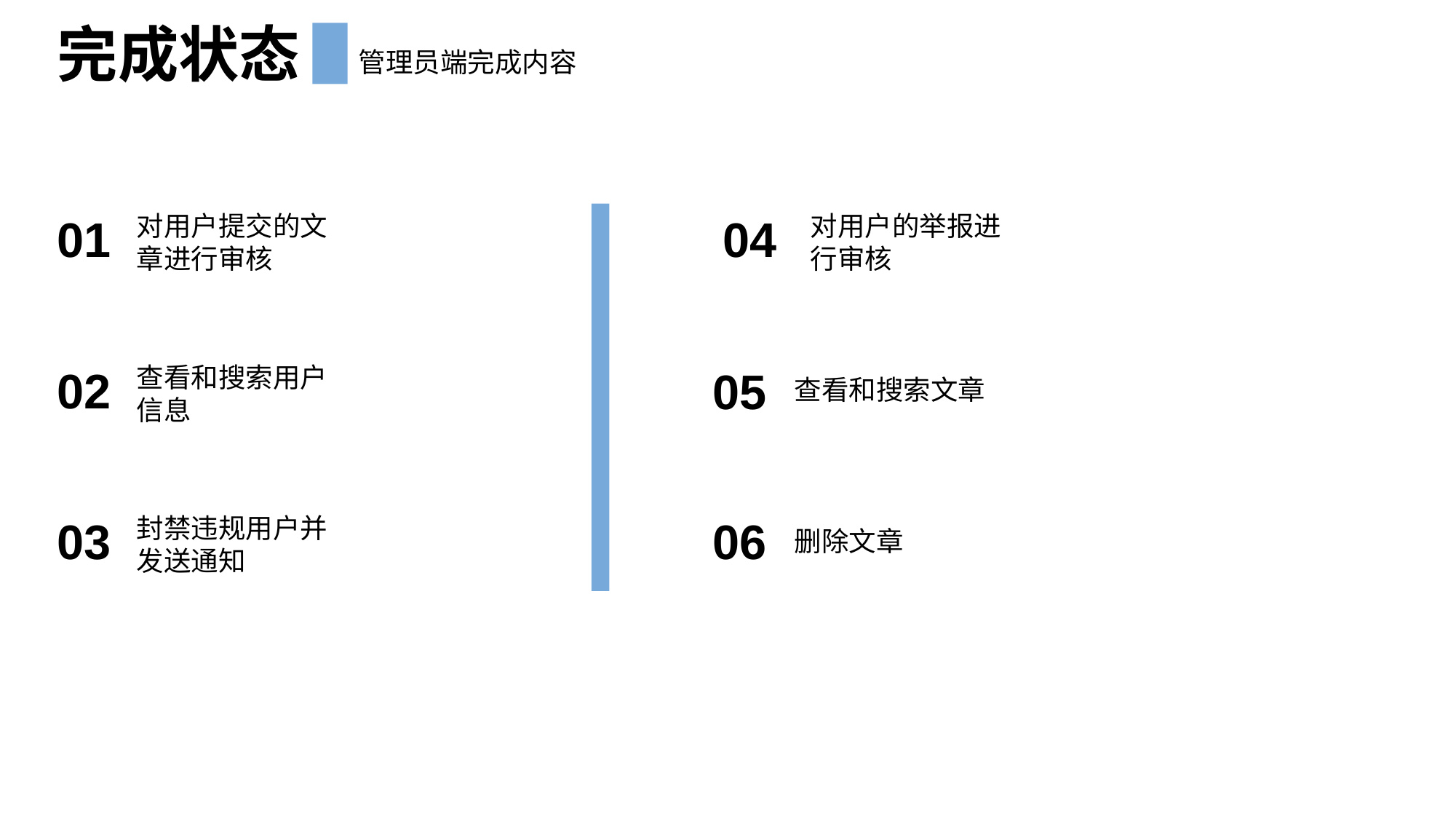

完成状态

管理员端完成内容
04

对用户提交的文章进行审核
对用户的举报进行审核
01
02
查看和搜索用户信息
05
查看和搜索文章
06
封禁违规用户并发送通知
03
删除文章